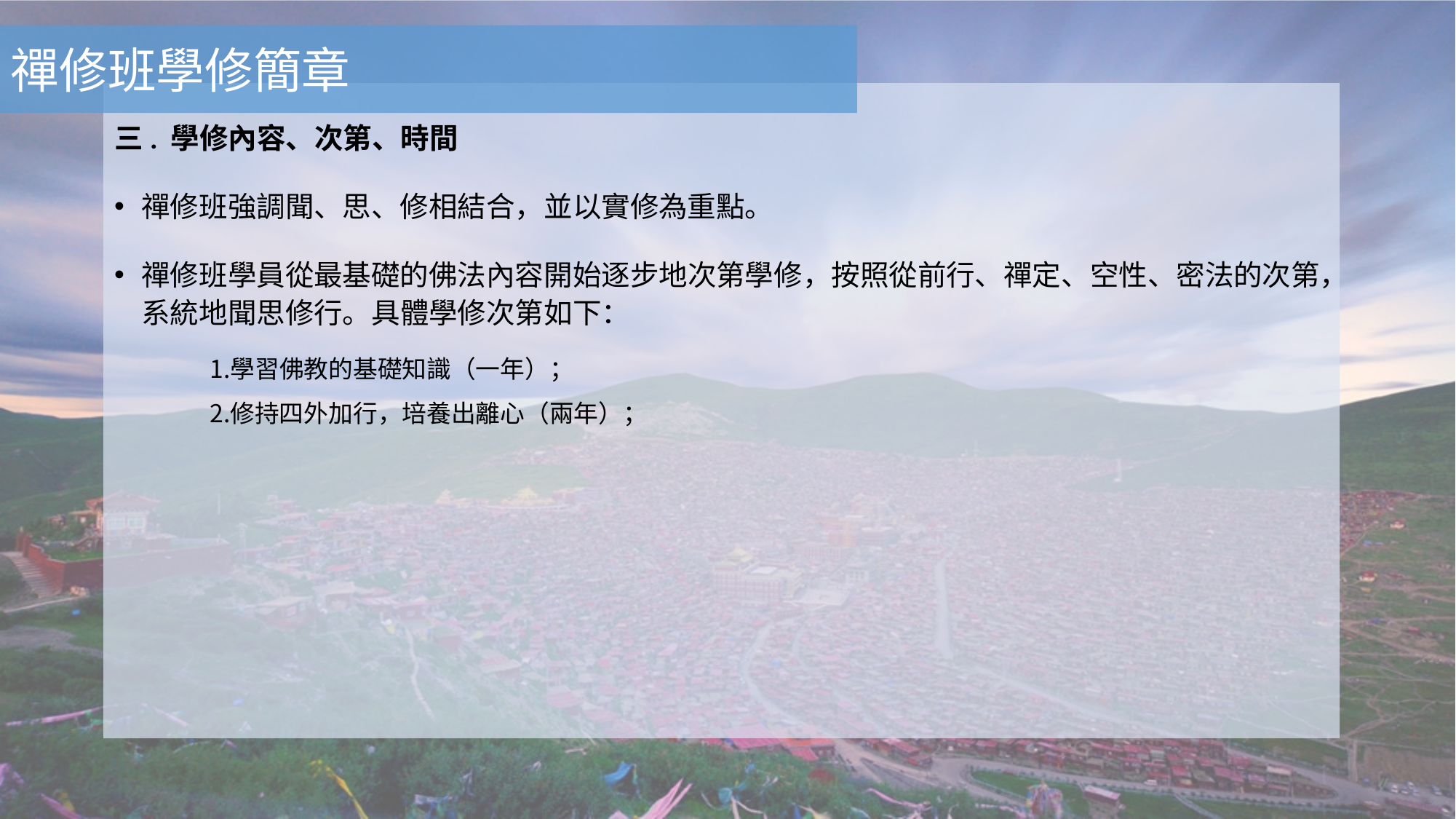

禪修班學修簡章

三. 學修內容、次第、時間
禪修班強調聞、思、修相結合，並以實修為重點。
禪修班學員從最基礎的佛法內容開始逐步地次第學修，按照從前行、禪定、空性、密法的次第，系統地聞思修行。具體學修次第如下：
學習佛教的基礎知識（一年）；
修持四外加行，培養出離心（兩年）；